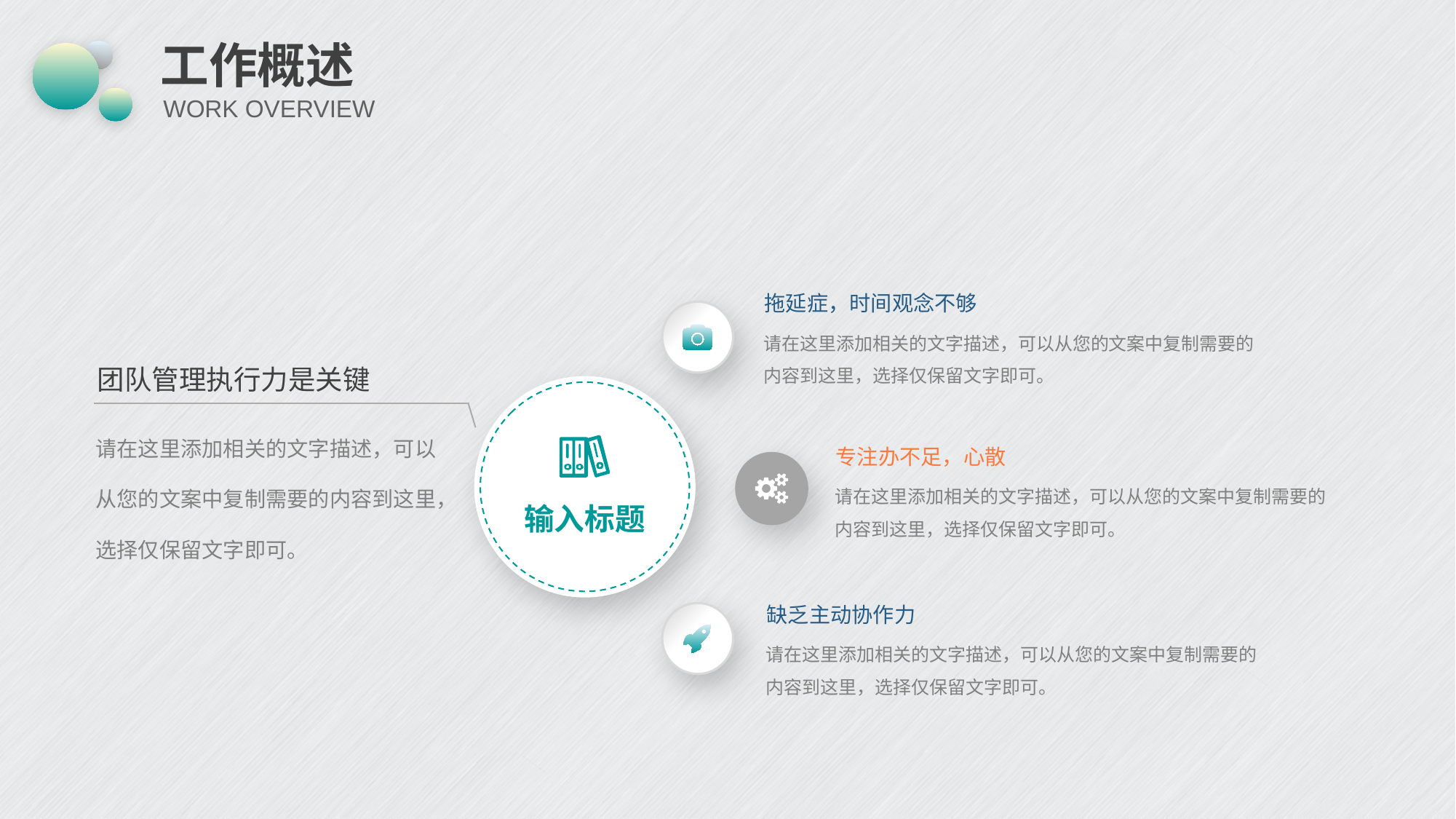

# 工作概述
WORK OVERVIEW
拖延症，时间观念不够
请在这里添加相关的文字描述，可以从您的文案中复制需要的内容到这里，选择仅保留文字即可。

团队管理执行力是关键

输入标题
请在这里添加相关的文字描述，可以从您的文案中复制需要的内容到这里，选择仅保留文字即可。
专注办不足，心散
请在这里添加相关的文字描述，可以从您的文案中复制需要的内容到这里，选择仅保留文字即可。

缺乏主动协作力
请在这里添加相关的文字描述，可以从您的文案中复制需要的内容到这里，选择仅保留文字即可。